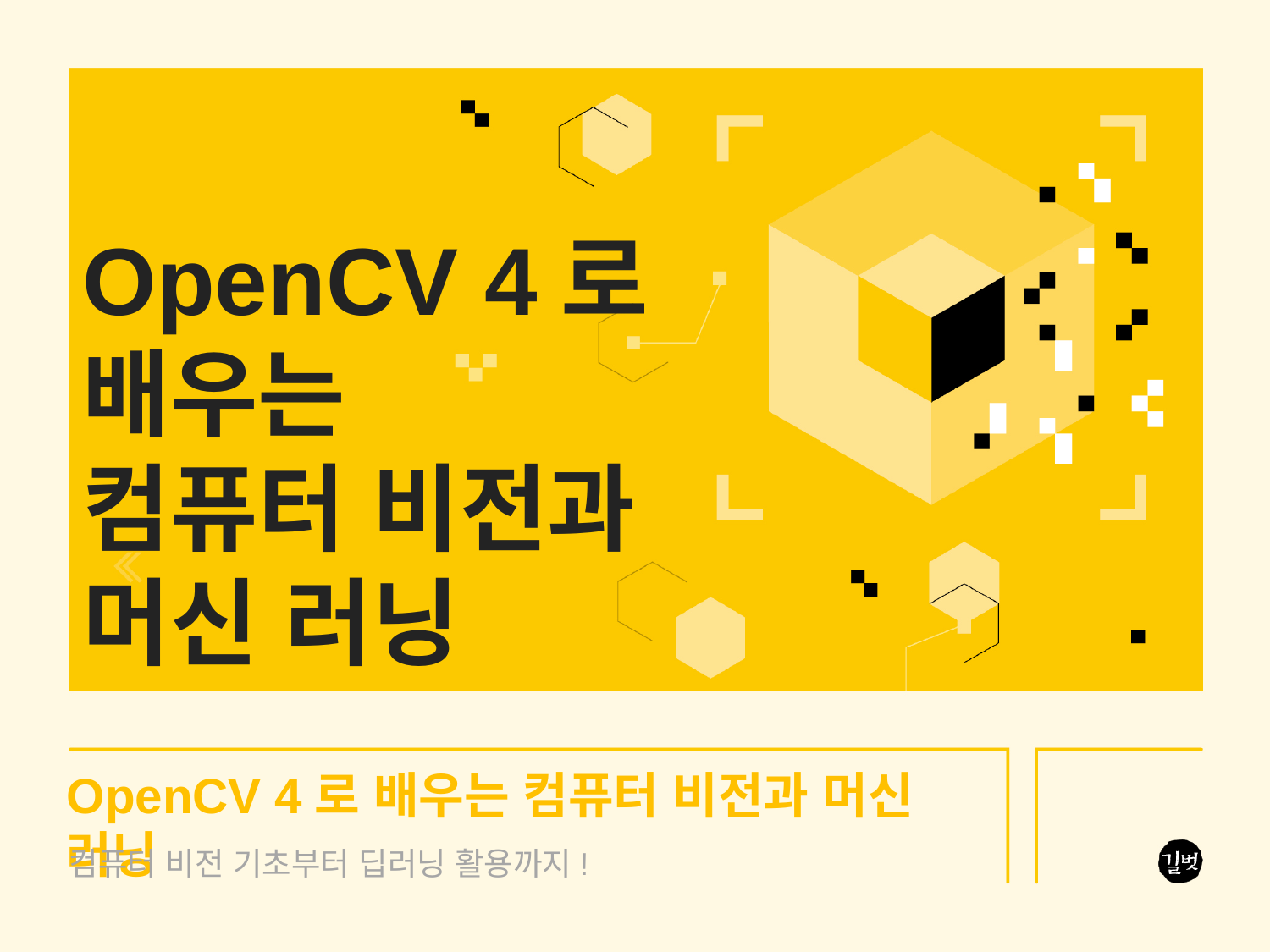

OpenCV 4로 배우는
컴퓨터 비전과
머신 러닝